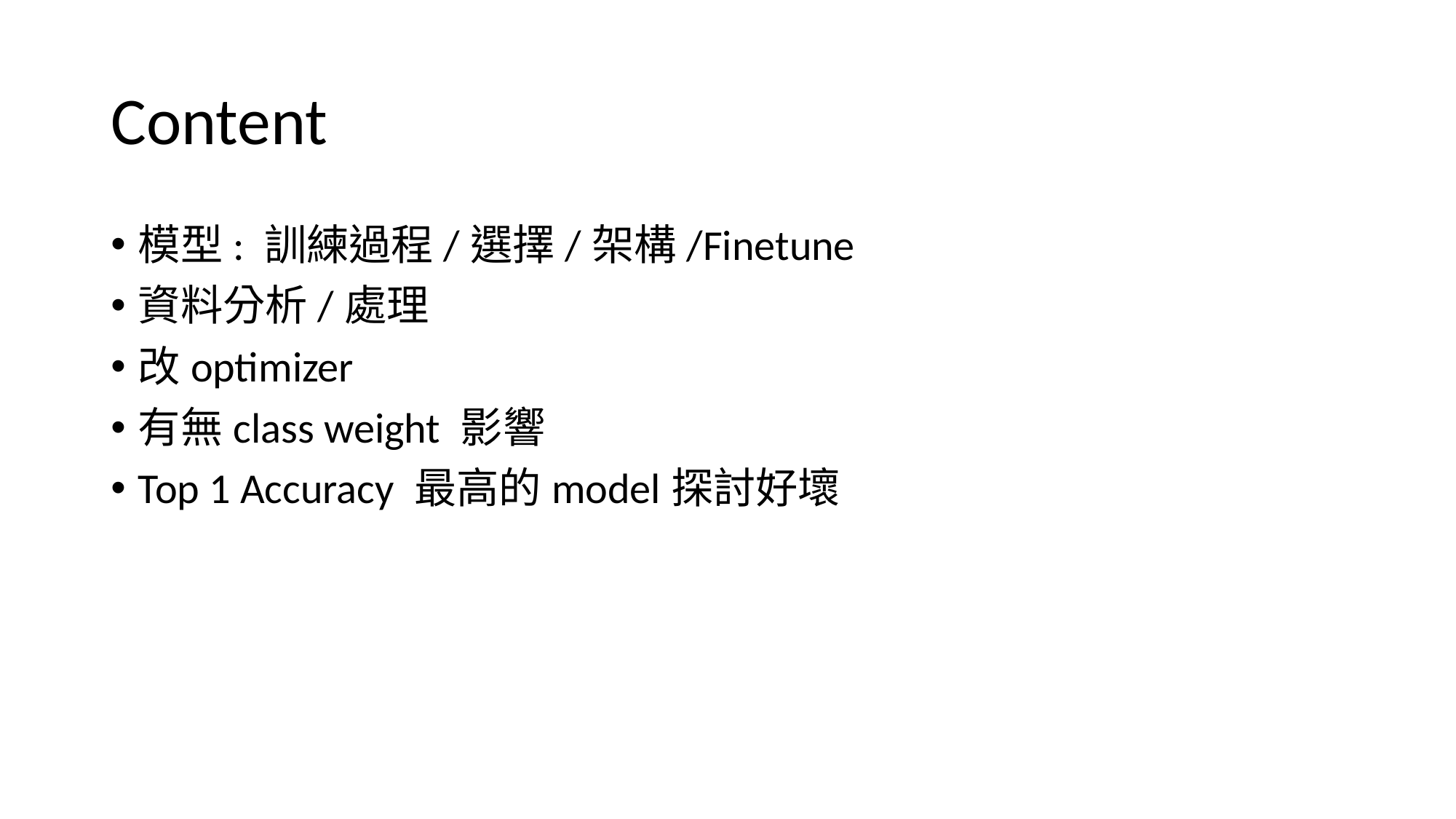

# Content
模型: 訓練過程/選擇/架構/Finetune
資料分析/處理
改optimizer
有無class weight 影響
Top 1 Accuracy 最高的model探討好壞